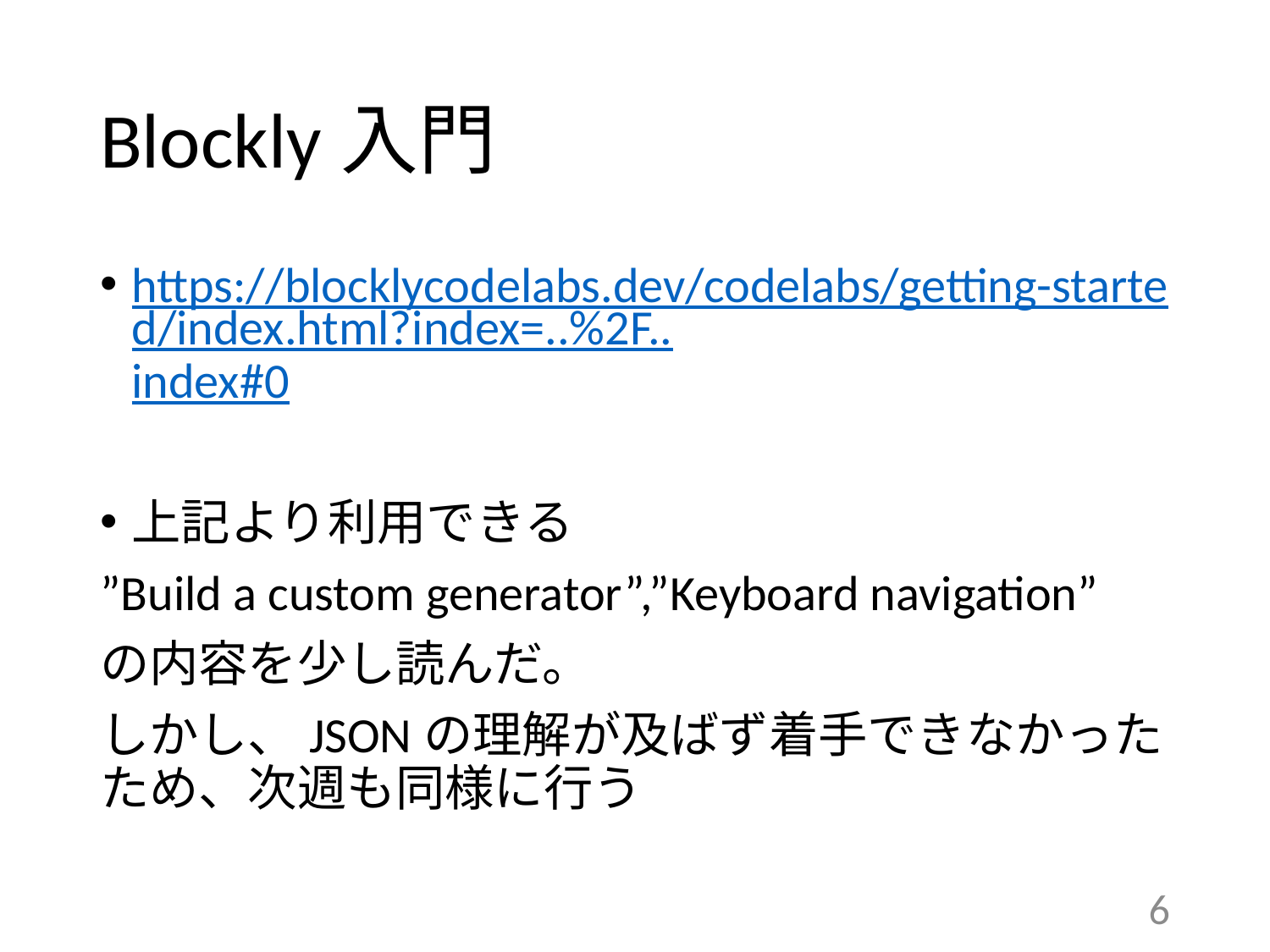

# Blockly入門
https://blocklycodelabs.dev/codelabs/getting-started/index.html?index=..%2F..index#0

上記より利用できる
”Build a custom generator”,”Keyboard navigation”
の内容を少し読んだ。
しかし、JSONの理解が及ばず着手できなかったため、次週も同様に行う
6